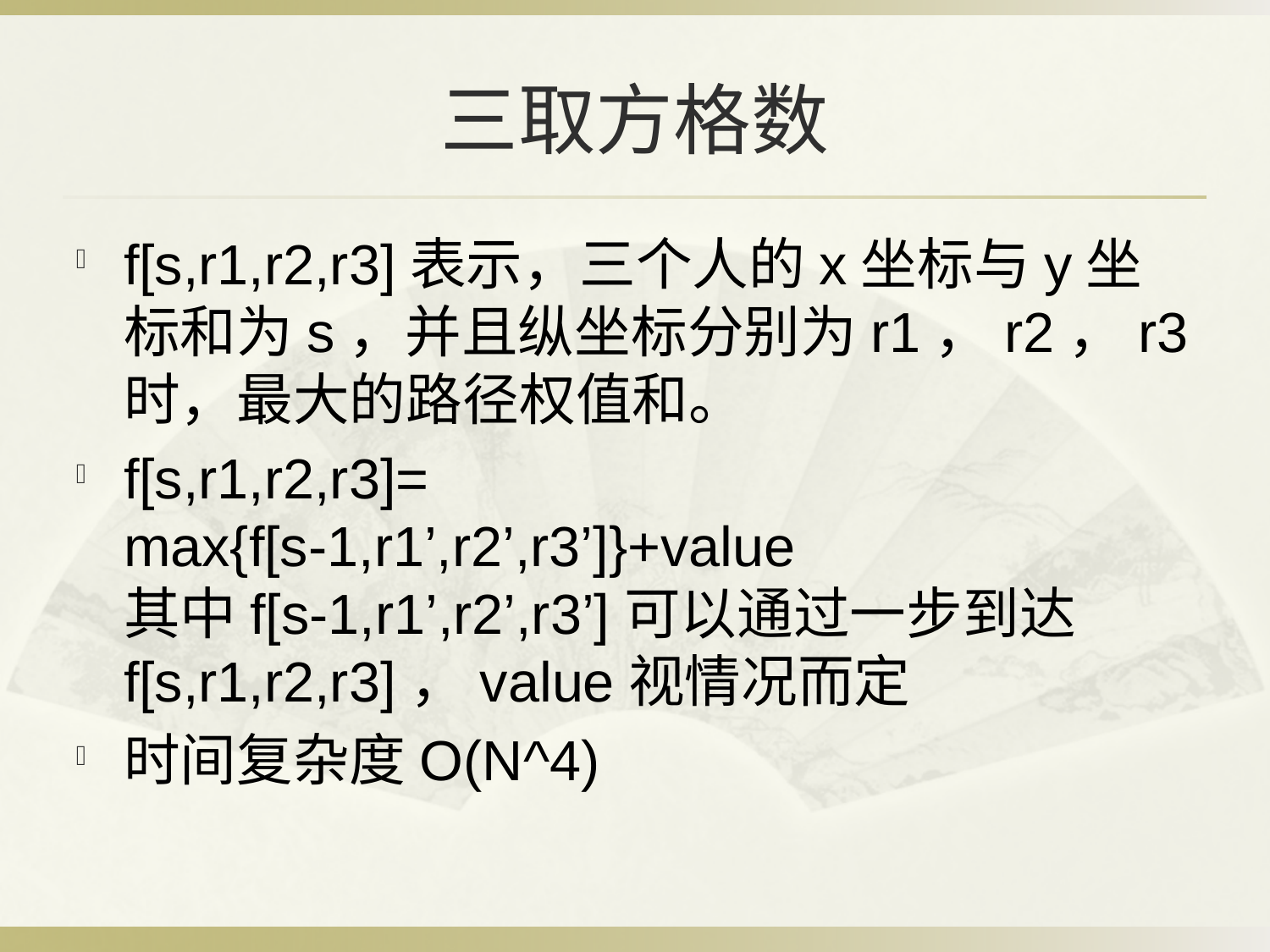

# 三取方格数
f[s,r1,r2,r3]表示，三个人的x坐标与y坐标和为s，并且纵坐标分别为r1，r2，r3时，最大的路径权值和。
f[s,r1,r2,r3]=
max{f[s-1,r1’,r2’,r3’]}+value
其中f[s-1,r1’,r2’,r3’]可以通过一步到达f[s,r1,r2,r3]，value视情况而定
时间复杂度O(N^4)